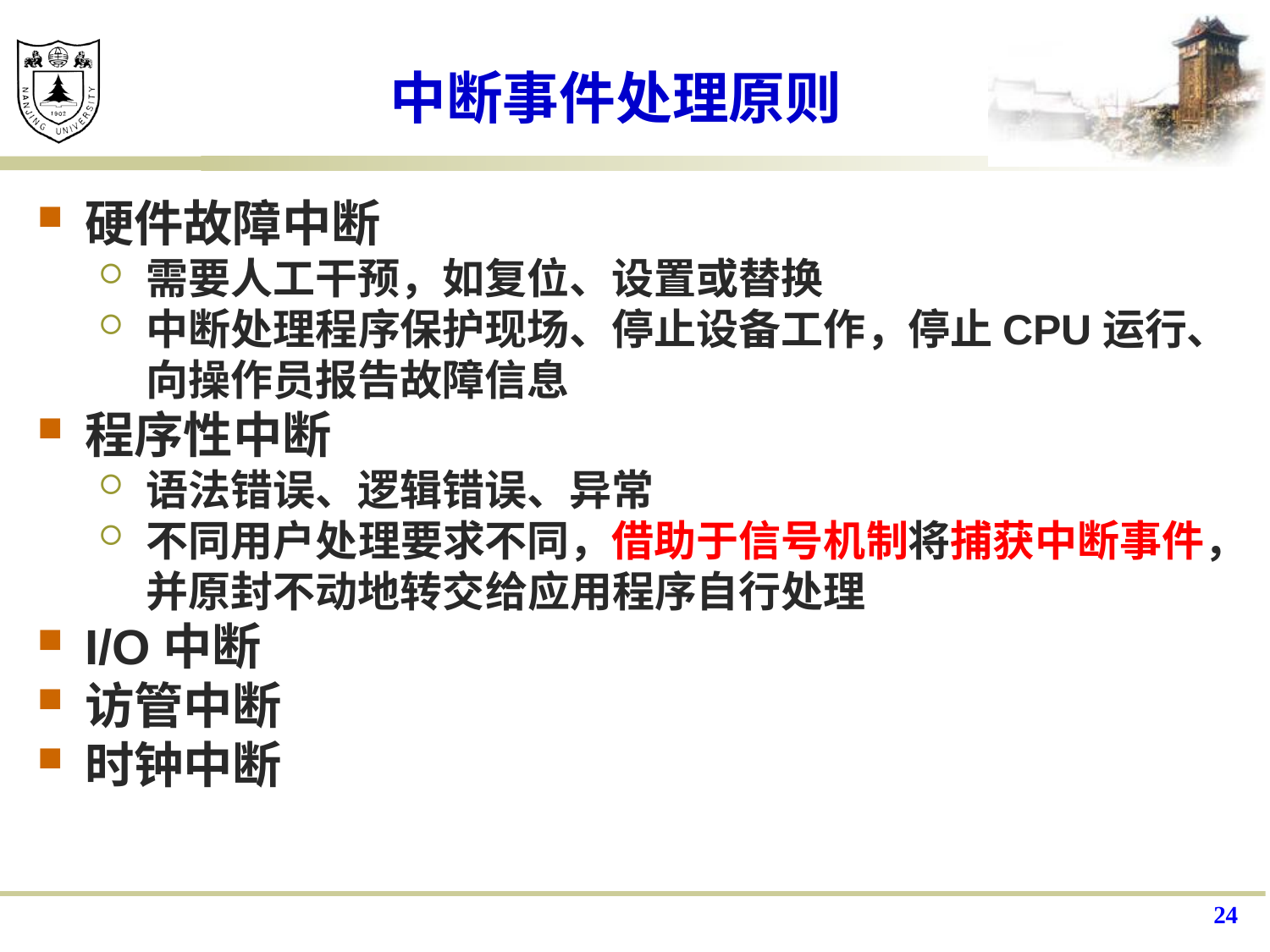

中断事件处理原则

硬件故障中断
需要人工干预，如复位、设置或替换
中断处理程序保护现场、停止设备工作，停止CPU运行、向操作员报告故障信息
程序性中断
语法错误、逻辑错误、异常
不同用户处理要求不同，借助于信号机制将捕获中断事件，并原封不动地转交给应用程序自行处理
I/O中断
访管中断
时钟中断

24